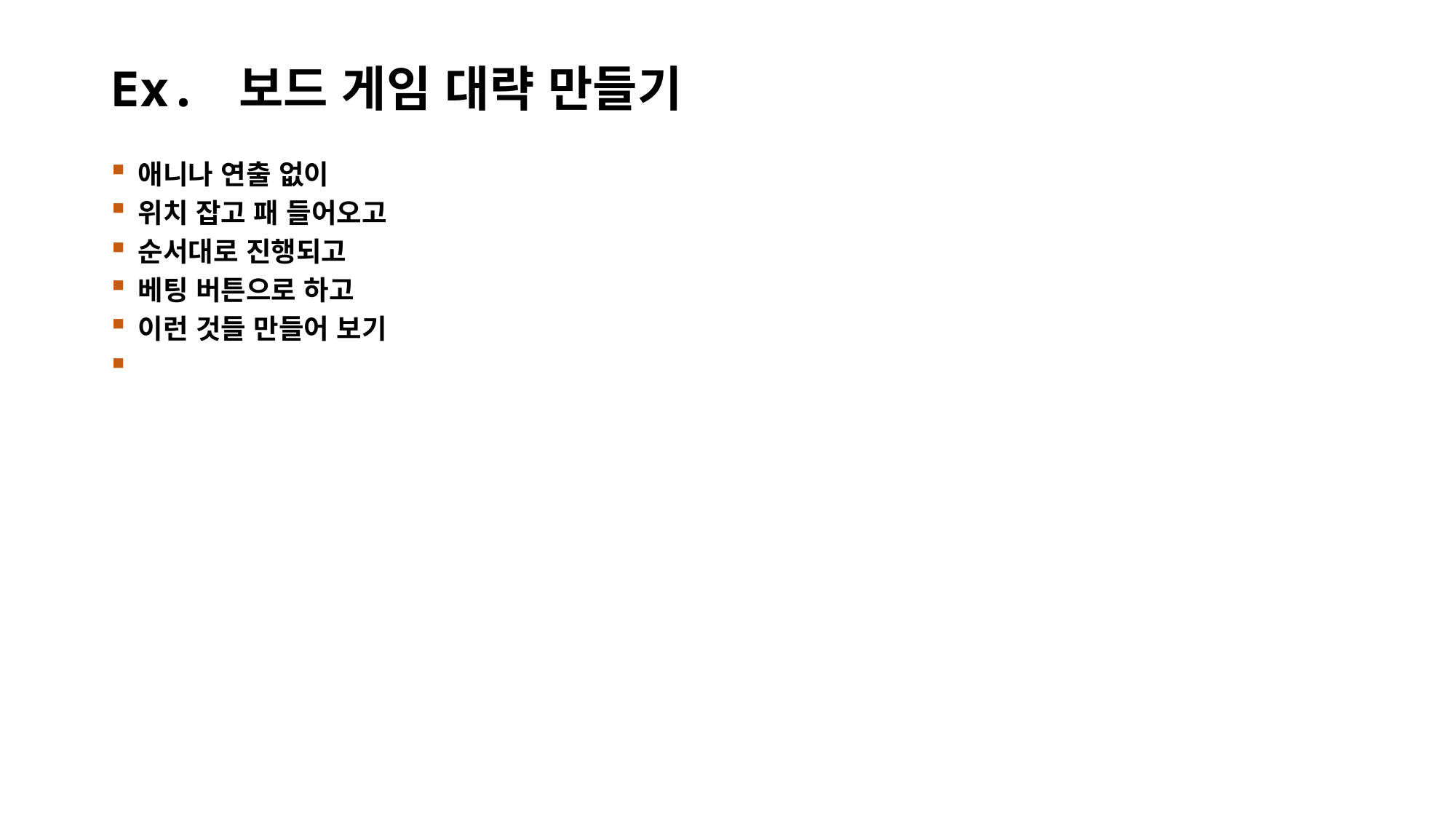

# Ex. 보드 게임 대략 만들기
애니나 연출 없이
위치 잡고 패 들어오고
순서대로 진행되고
베팅 버튼으로 하고
이런 것들 만들어 보기